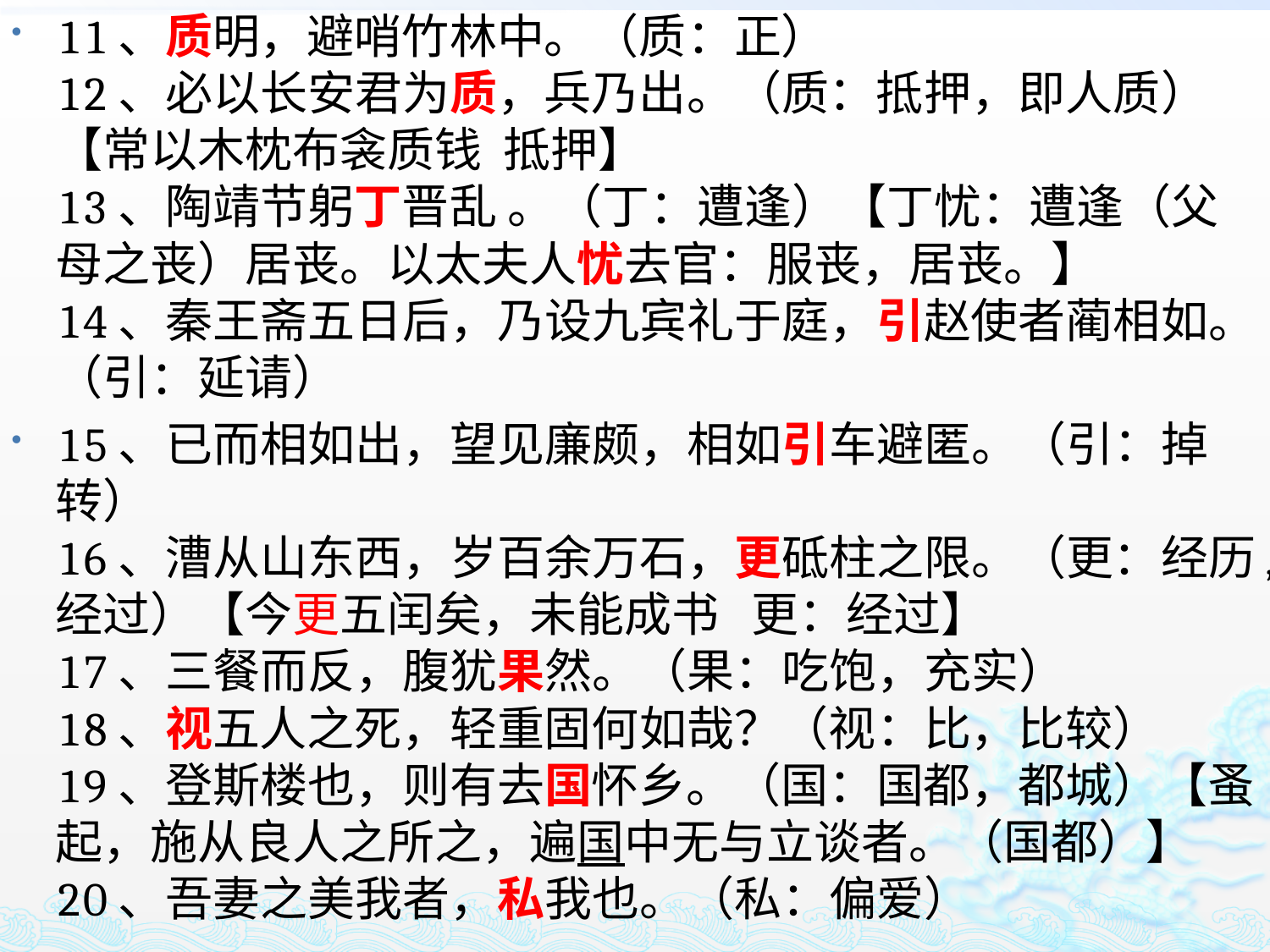

11、质明，避哨竹林中。（质：正）
12、必以长安君为质，兵乃出。（质：抵押，即人质）【常以木枕布衾质钱  抵押】
13、陶靖节躬丁晋乱 。（丁：遭逢）【丁忧：遭逢（父母之丧）居丧。以太夫人忧去官：服丧，居丧。】
14、秦王斋五日后，乃设九宾礼于庭，引赵使者蔺相如。（引：延请）
15、已而相如出，望见廉颇，相如引车避匿。（引：掉转）
16、漕从山东西，岁百余万石，更砥柱之限。（更：经历,经过）【今更五闰矣，未能成书   更：经过】
17、三餐而反，腹犹果然。（果：吃饱，充实）
18、视五人之死，轻重固何如哉？（视：比，比较）
19、登斯楼也，则有去国怀乡。（国：国都，都城）【蚤起，施从良人之所之，遍国中无与立谈者。（国都）】
20、吾妻之美我者，私我也。（私：偏爱）